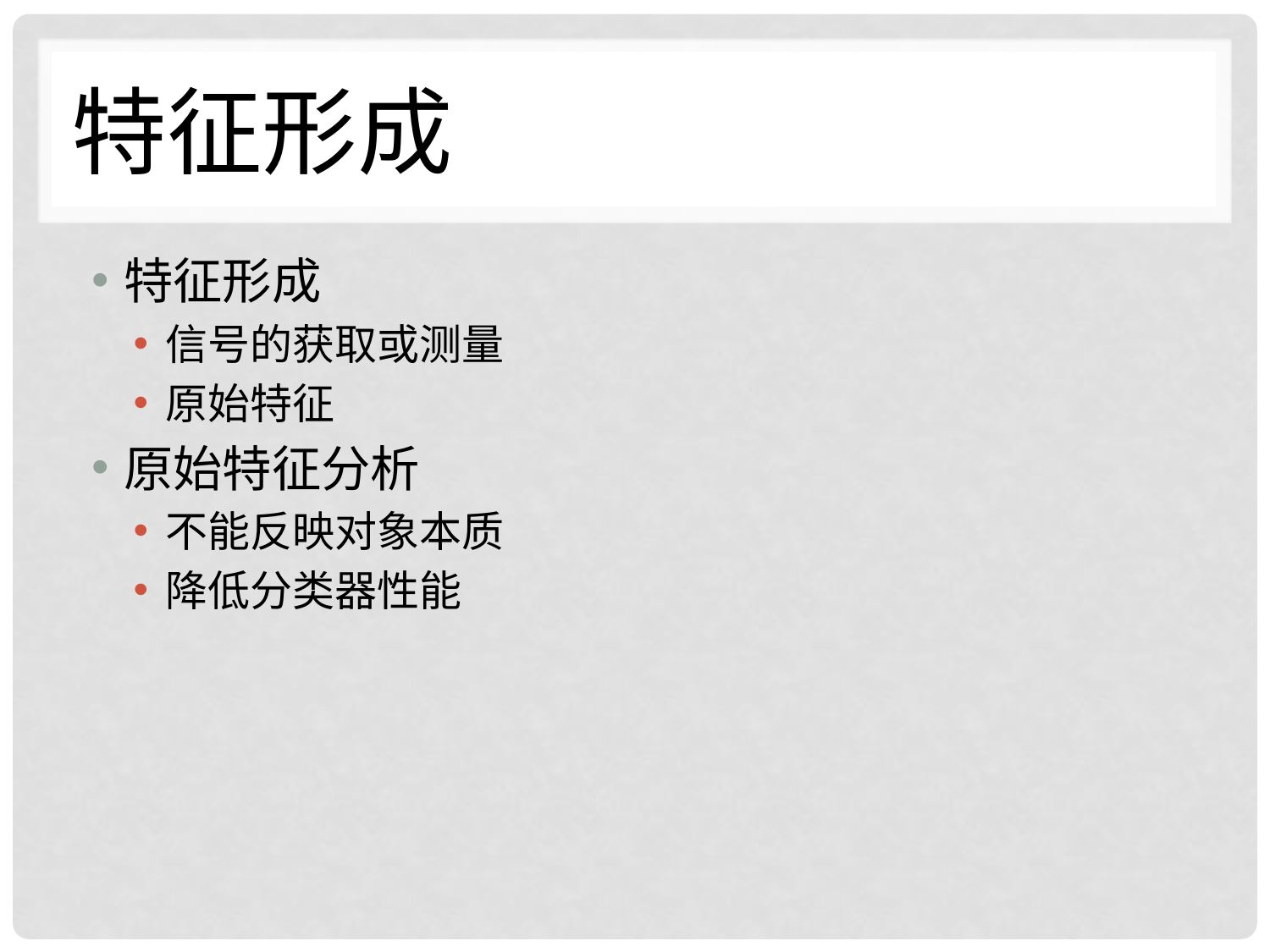

# 特征形成
特征形成
信号的获取或测量
原始特征
原始特征分析
不能反映对象本质
降低分类器性能